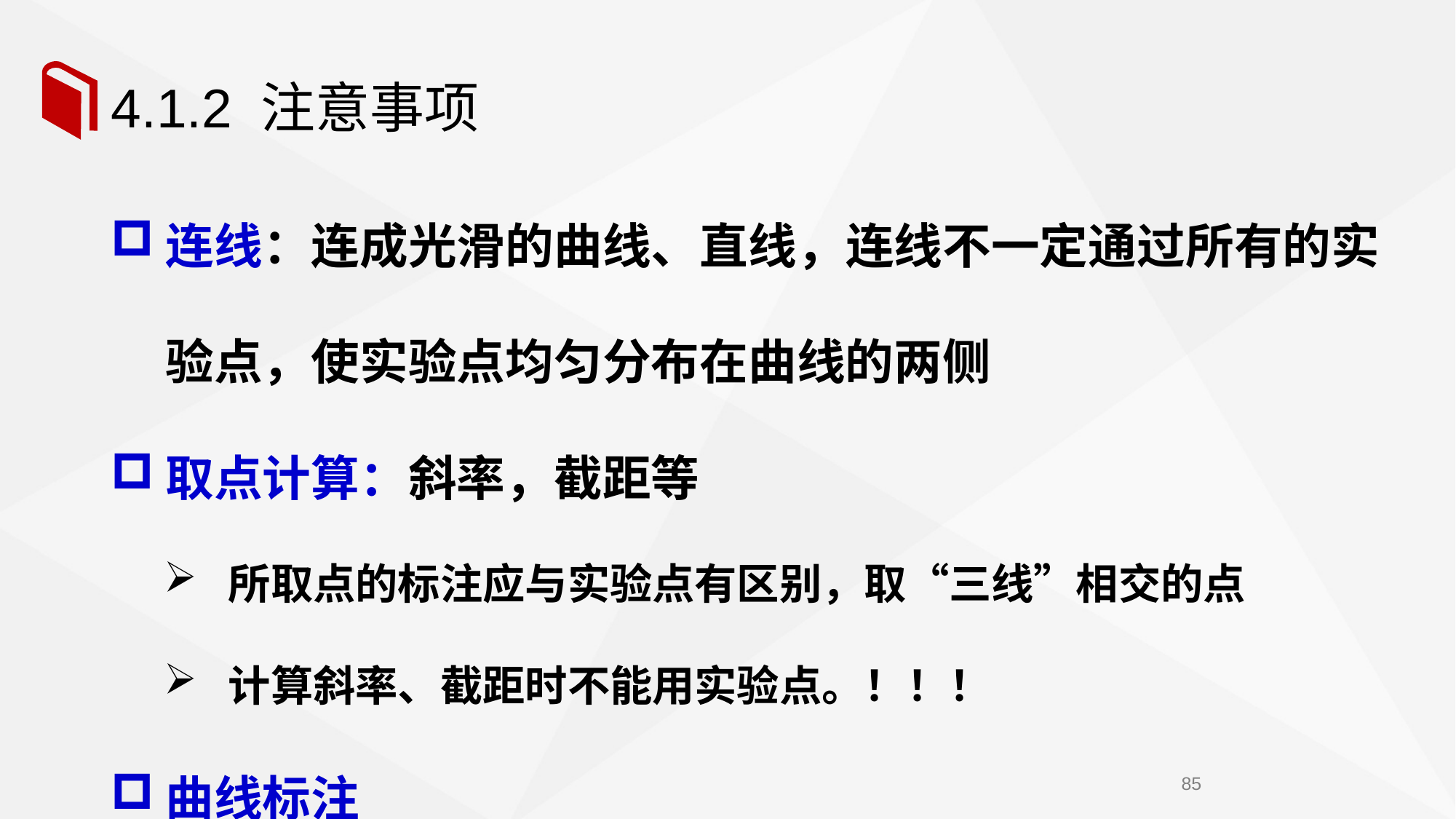

# 4.1.2 注意事项
连线：连成光滑的曲线、直线，连线不一定通过所有的实验点，使实验点均匀分布在曲线的两侧
取点计算：斜率，截距等
所取点的标注应与实验点有区别，取“三线”相交的点
计算斜率、截距时不能用实验点。！！！
曲线标注
85